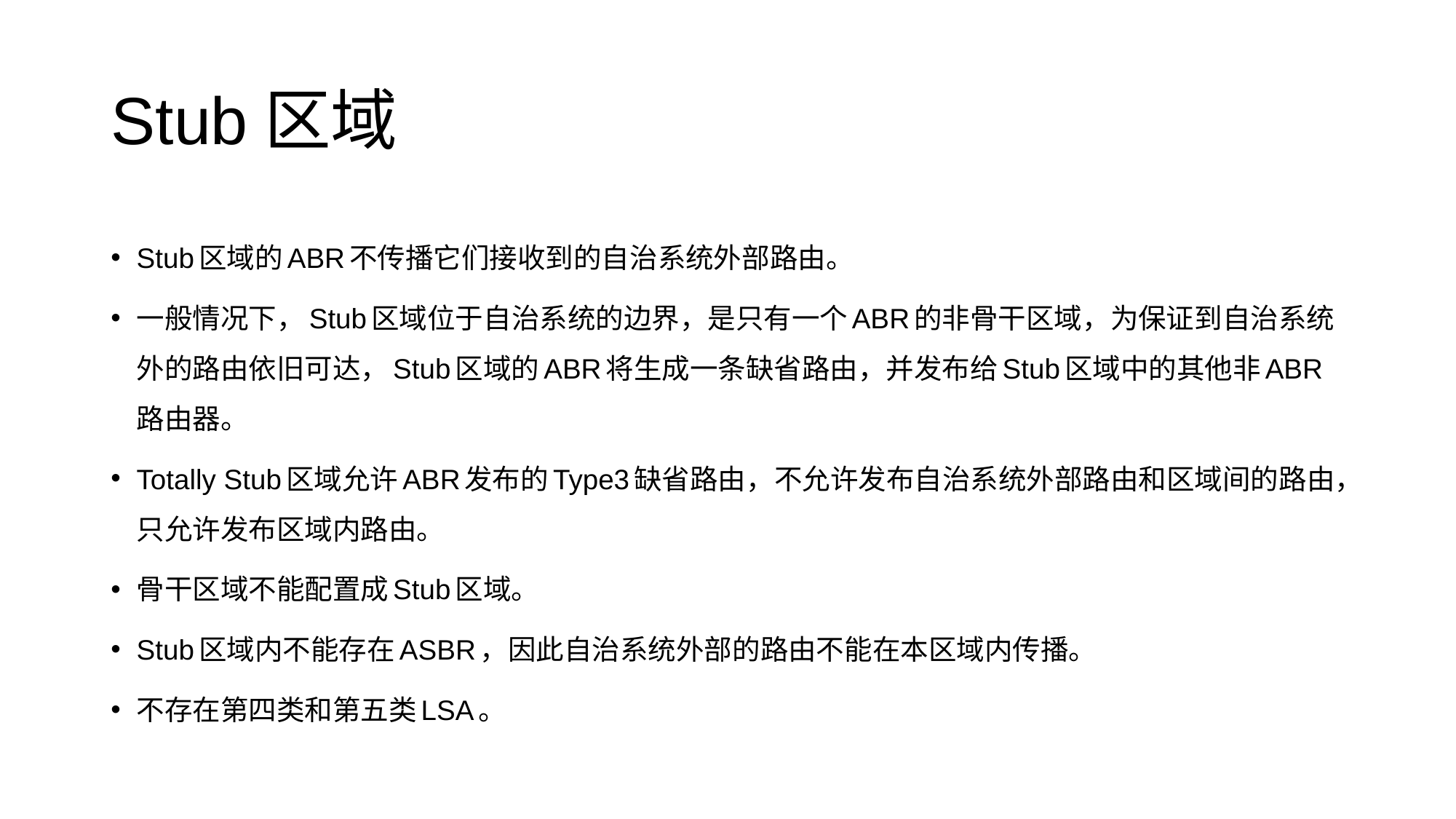

# Stub区域
Stub区域的ABR不传播它们接收到的自治系统外部路由。
一般情况下，Stub区域位于自治系统的边界，是只有一个ABR的非骨干区域，为保证到自治系统外的路由依旧可达，Stub区域的ABR将生成一条缺省路由，并发布给Stub区域中的其他非ABR路由器。
Totally Stub区域允许ABR发布的Type3缺省路由，不允许发布自治系统外部路由和区域间的路由，只允许发布区域内路由。
骨干区域不能配置成Stub区域。
Stub区域内不能存在ASBR，因此自治系统外部的路由不能在本区域内传播。
不存在第四类和第五类LSA。